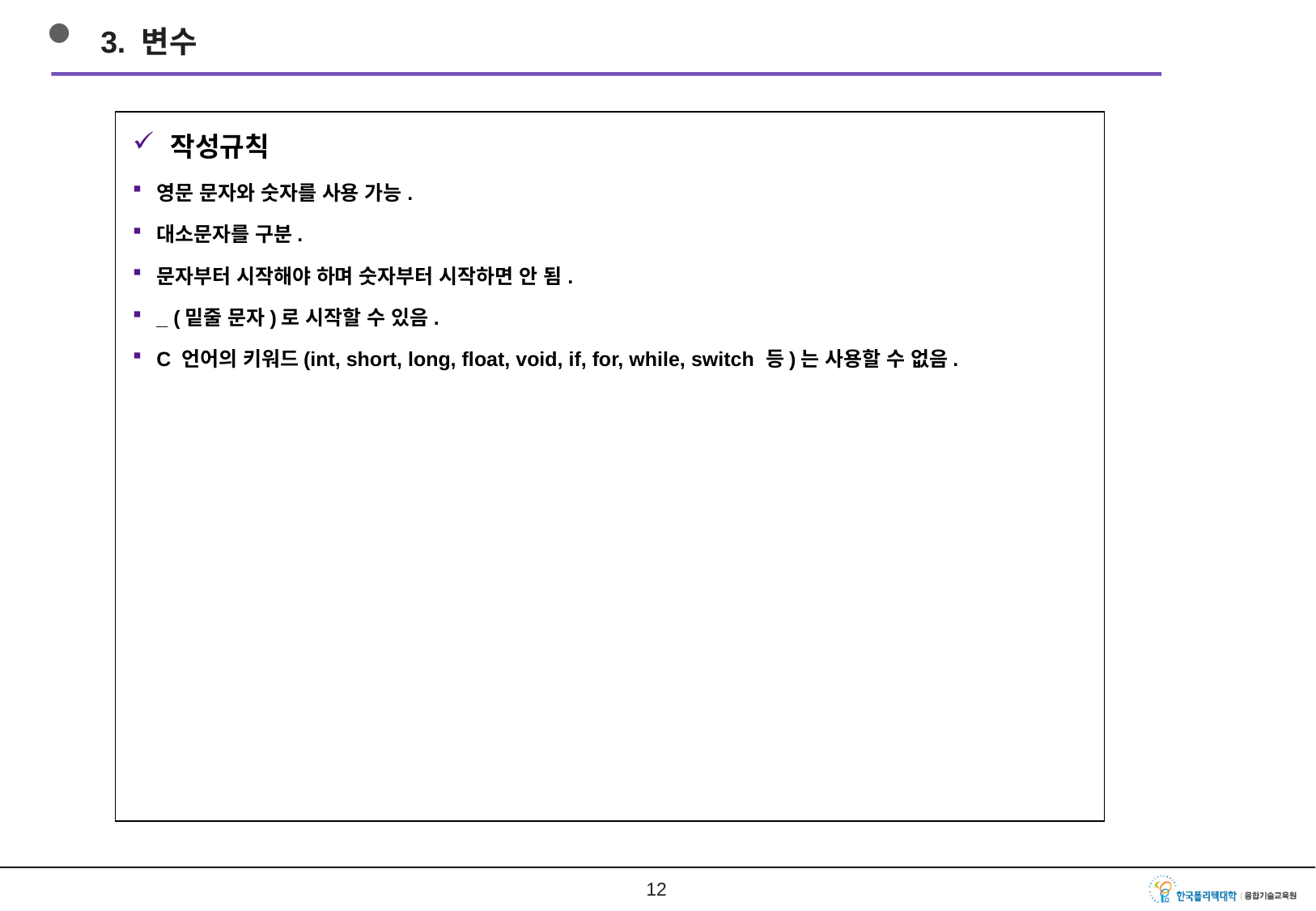

3. 변수
작성규칙
영문 문자와 숫자를 사용 가능.
대소문자를 구분.
문자부터 시작해야 하며 숫자부터 시작하면 안 됨.
_ (밑줄 문자)로 시작할 수 있음.
C 언어의 키워드(int, short, long, float, void, if, for, while, switch 등)는 사용할 수 없음.
12